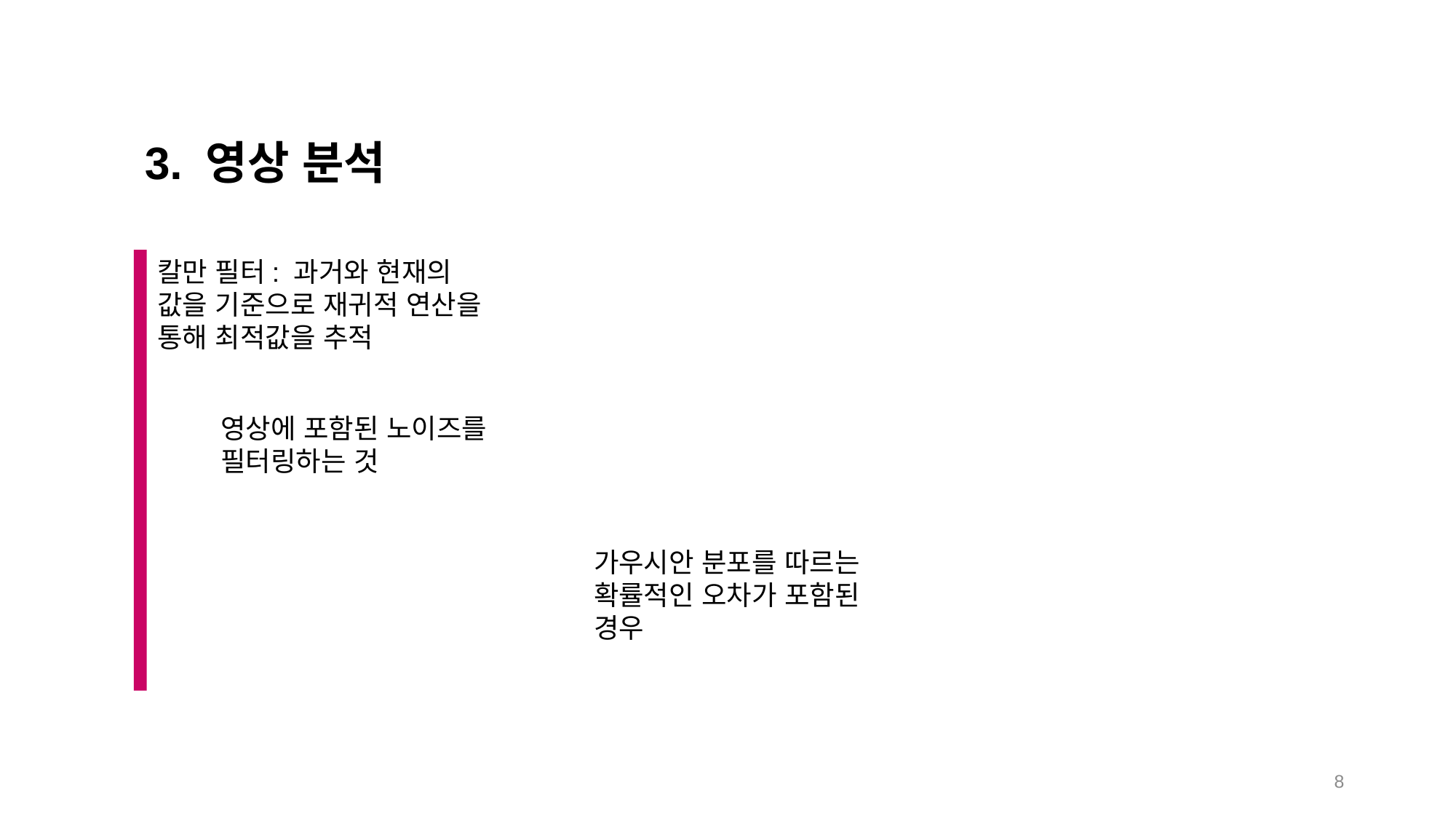

3. 영상 분석

칼만 필터: 과거와 현재의 값을 기준으로 재귀적 연산을 통해 최적값을 추적
영상에 포함된 노이즈를 필터링하는 것
가우시안 분포를 따르는 확률적인 오차가 포함된 경우
8